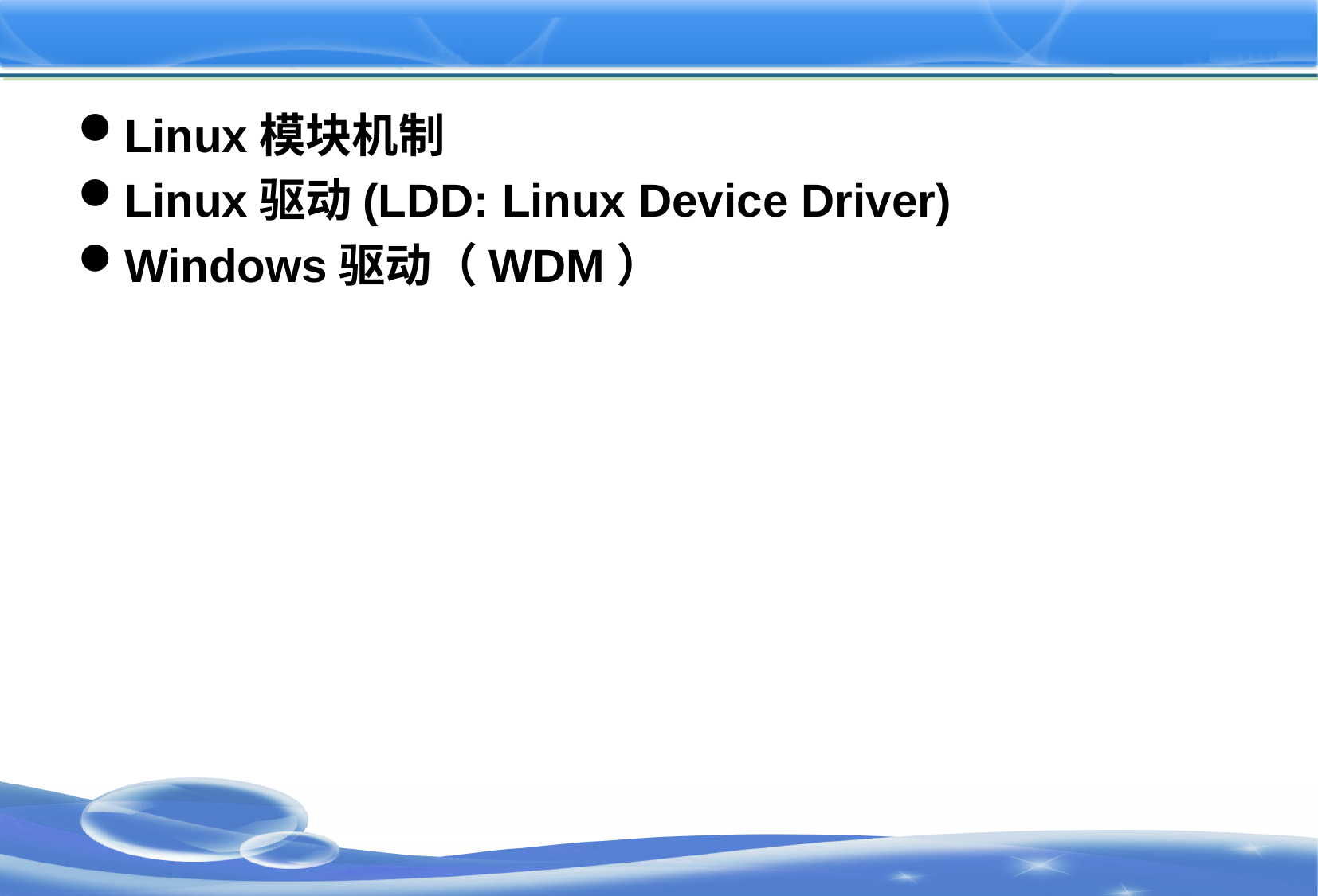

#
Linux模块机制
Linux驱动(LDD: Linux Device Driver)
Windows驱动（WDM）